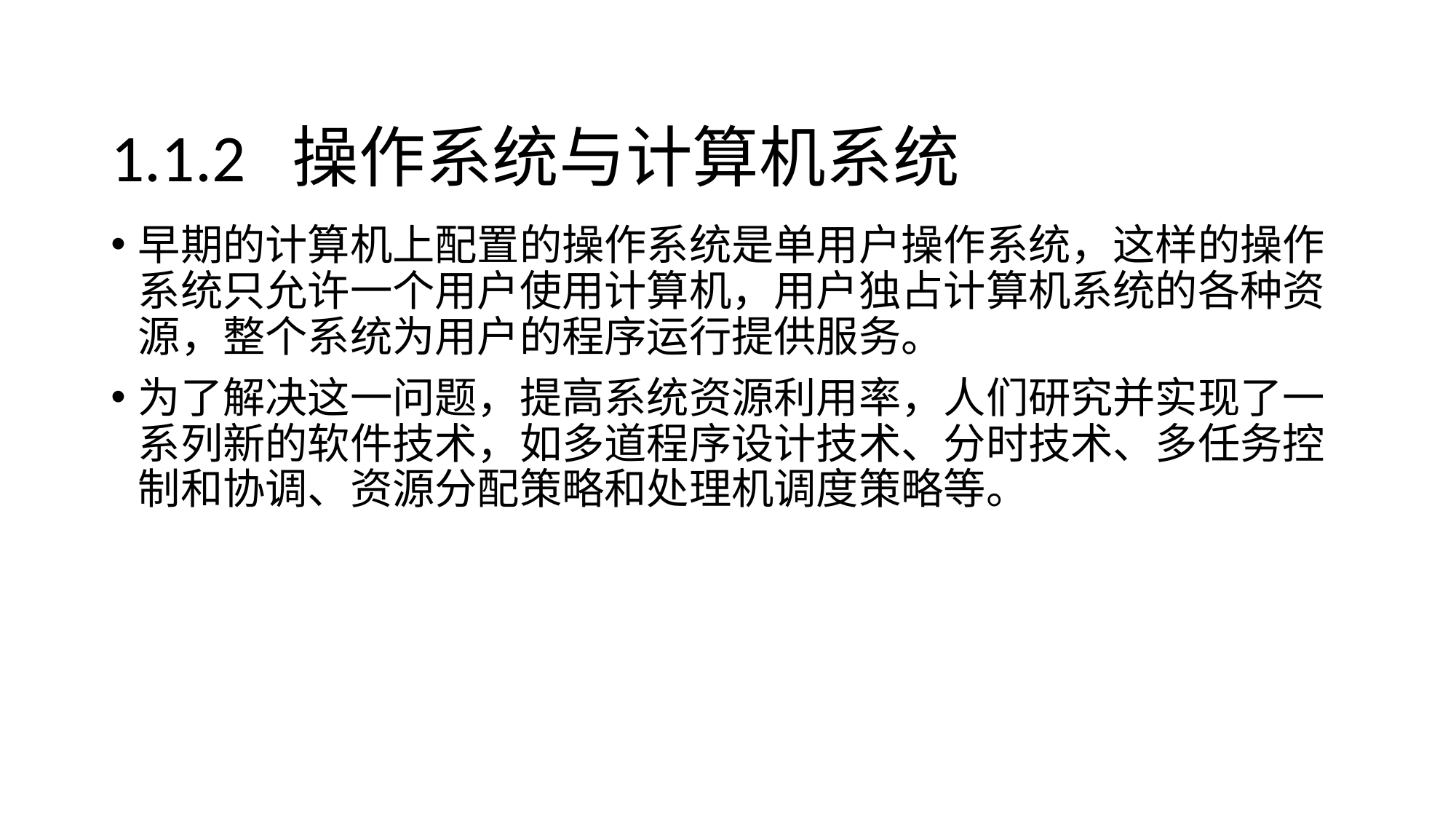

# 1.1.2  操作系统与计算机系统
早期的计算机上配置的操作系统是单用户操作系统，这样的操作系统只允许一个用户使用计算机，用户独占计算机系统的各种资源，整个系统为用户的程序运行提供服务。
为了解决这一问题，提高系统资源利用率，人们研究并实现了一系列新的软件技术，如多道程序设计技术、分时技术、多任务控制和协调、资源分配策略和处理机调度策略等。
5